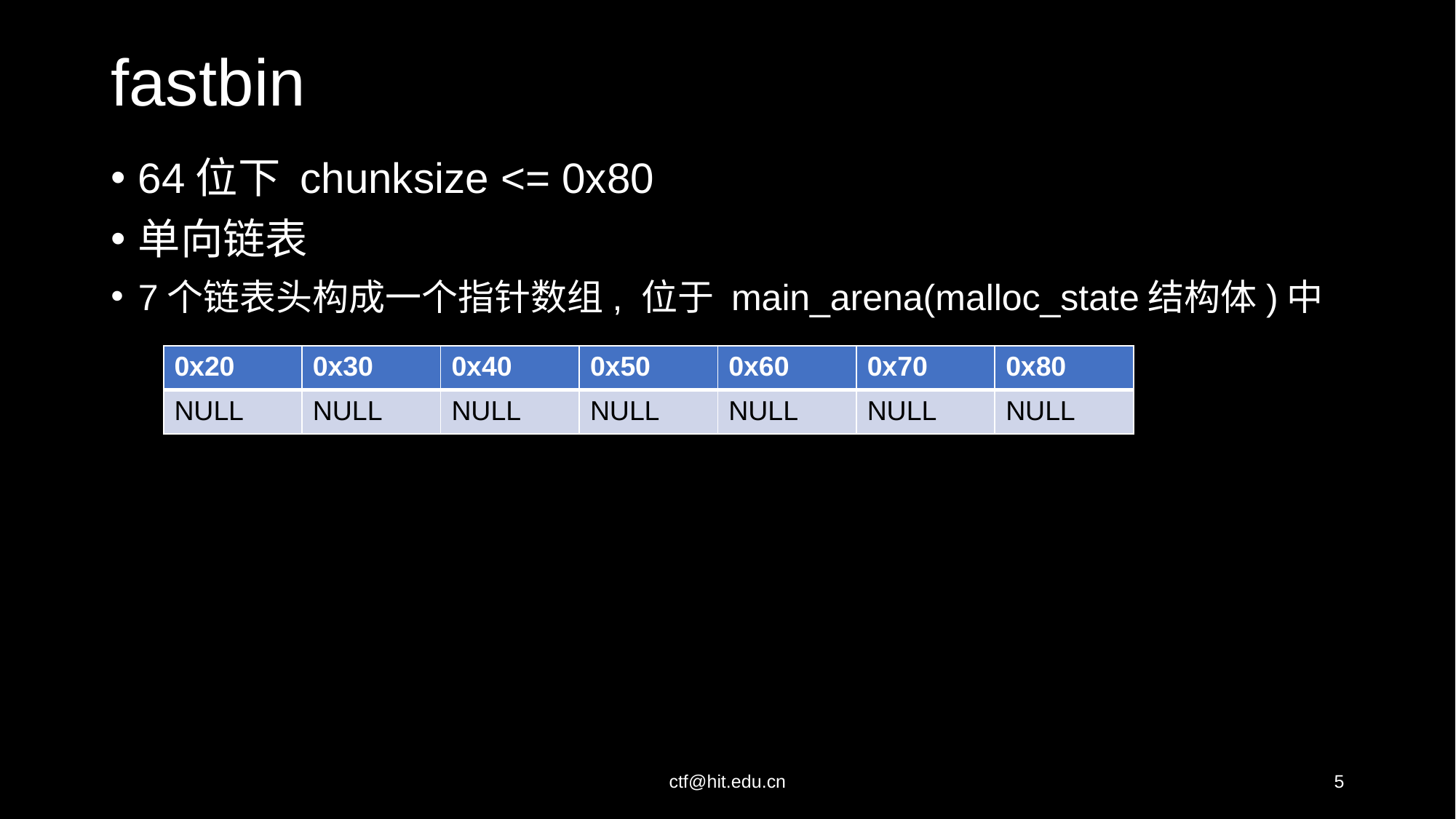

# fastbin
64位下 chunksize <= 0x80
单向链表
7个链表头构成一个指针数组, 位于 main_arena(malloc_state结构体)中

| 0x20 | 0x30 | 0x40 | 0x50 | 0x60 | 0x70 | 0x80 |
| --- | --- | --- | --- | --- | --- | --- |
| NULL | NULL | NULL | NULL | NULL | NULL | NULL |
ctf@hit.edu.cn
5